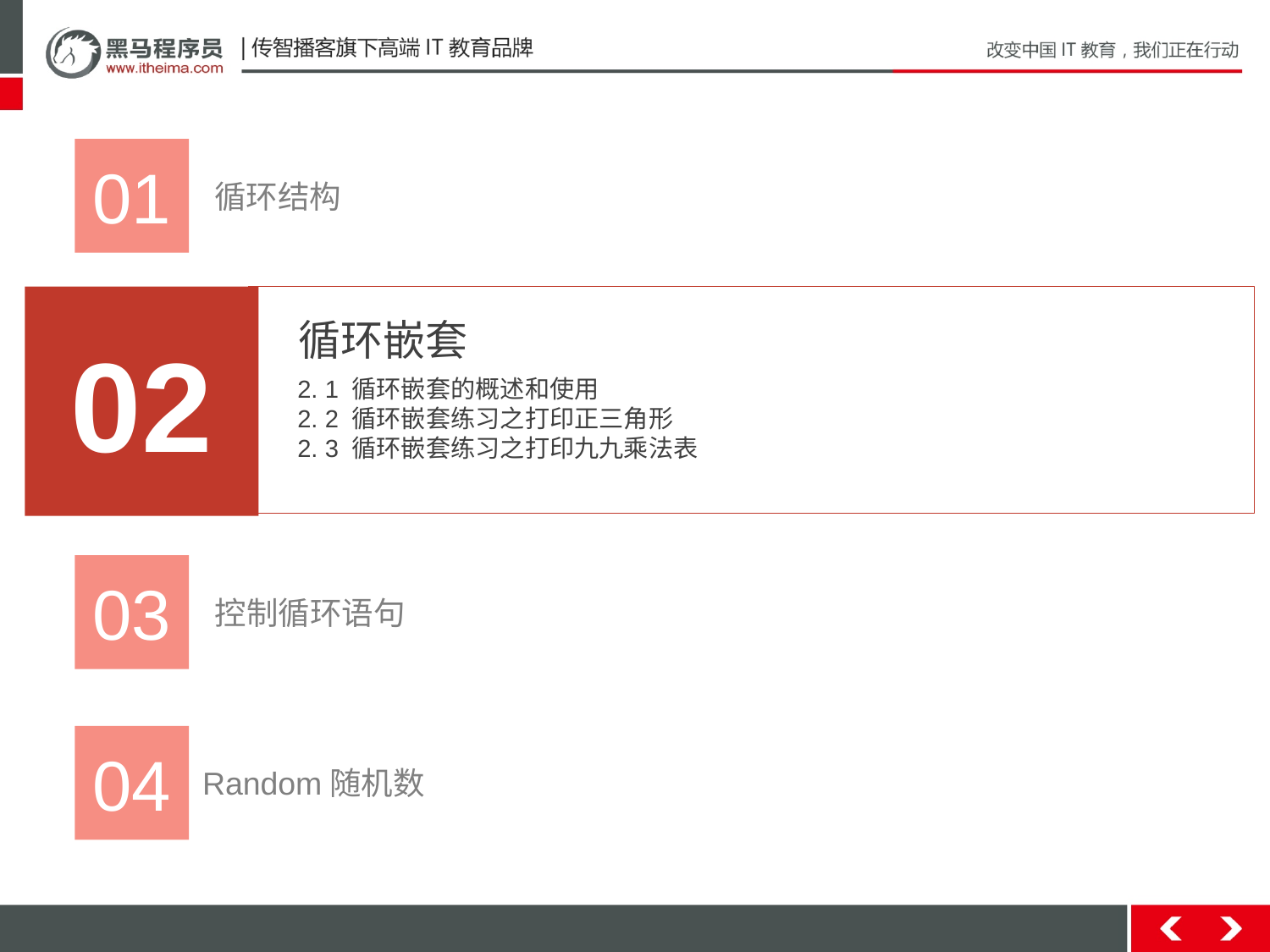

01
 循环结构

循环嵌套
02

2. 1 循环嵌套的概述和使用
2. 2 循环嵌套练习之打印正三角形
2. 3 循环嵌套练习之打印九九乘法表
03
 控制循环语句

04
 Random随机数